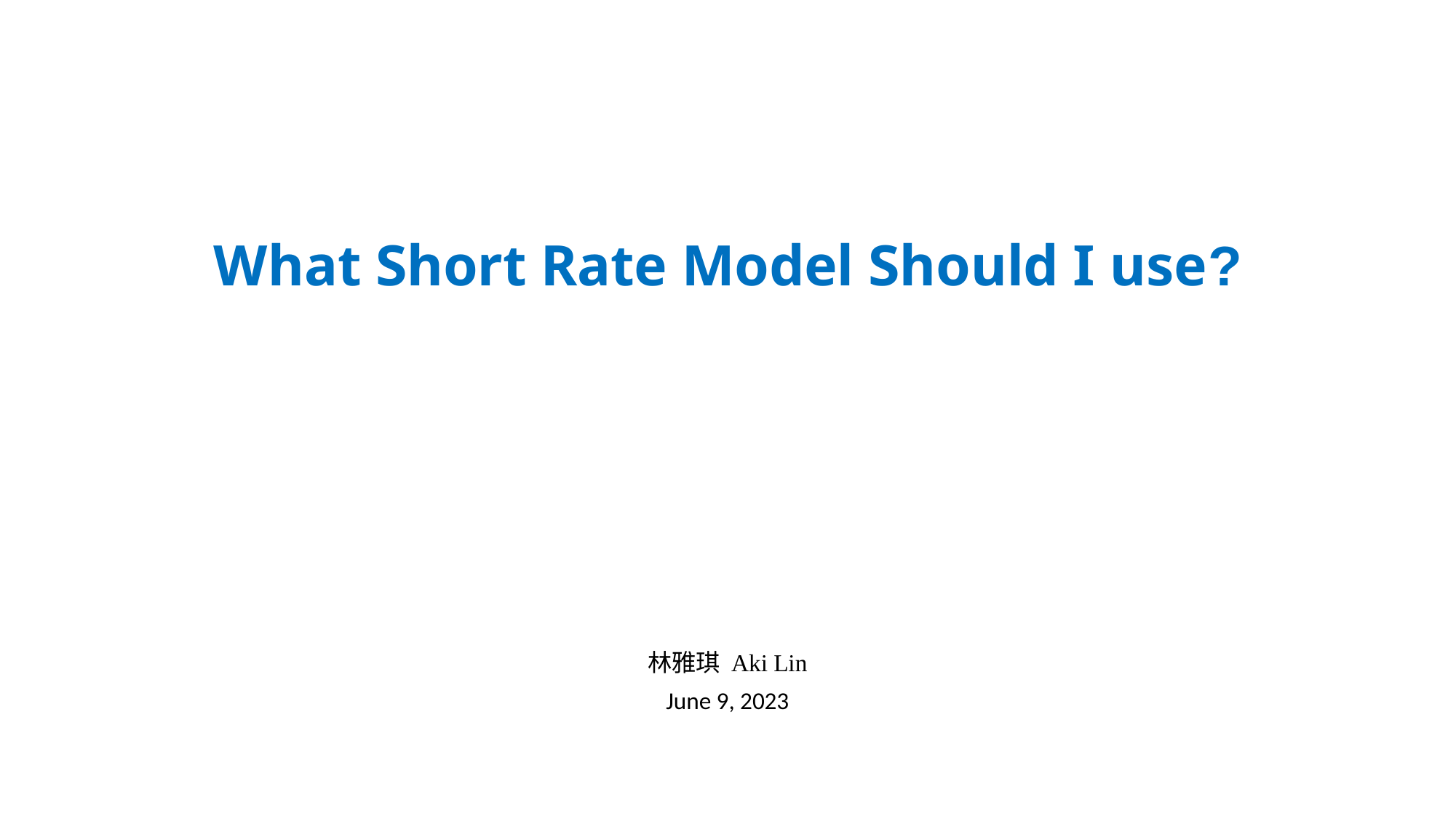

# What Short Rate Model Should I use?

林雅琪 Aki Lin
June 9, 2023